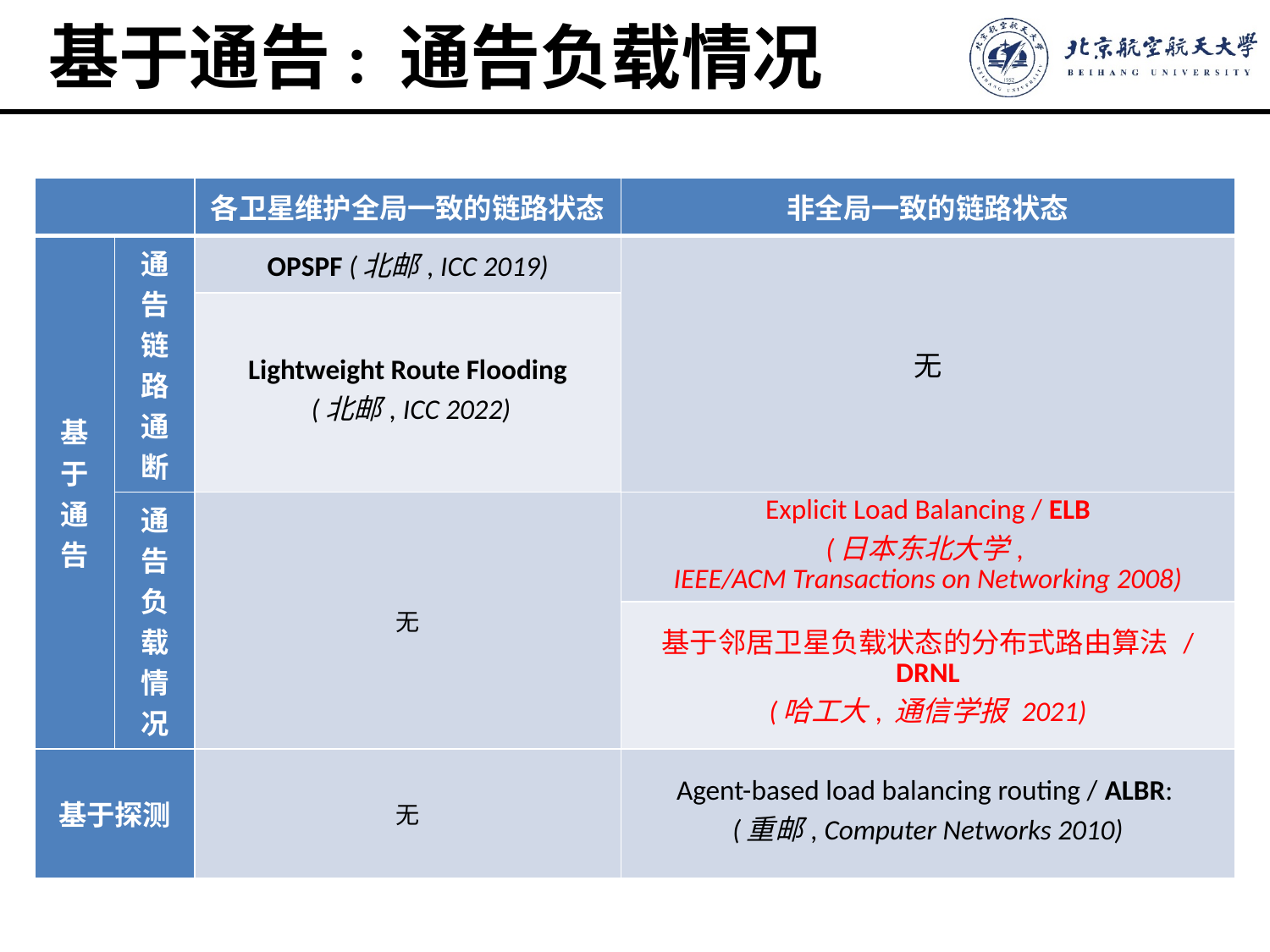

# 基于通告: 通告负载情况

|  |  | 各卫星维护全局一致的链路状态 | 非全局一致的链路状态 |
| --- | --- | --- | --- |
| 基于通告 | 通告链路通断 | OPSPF (北邮, ICC 2019) | 无 |
|  |  | Lightweight Route Flooding (北邮, ICC 2022) |  |
|  | 通告负载情况 | 无 | Explicit Load Balancing / ELB (日本东北大学, IEEE/ACM Transactions on Networking 2008) |
|  |  |  | 基于邻居卫星负载状态的分布式路由算法 / DRNL (哈工大, 通信学报 2021) |
| 基于探测 |  | 无 | Agent-based load balancing routing / ALBR: (重邮, Computer Networks 2010) |
17